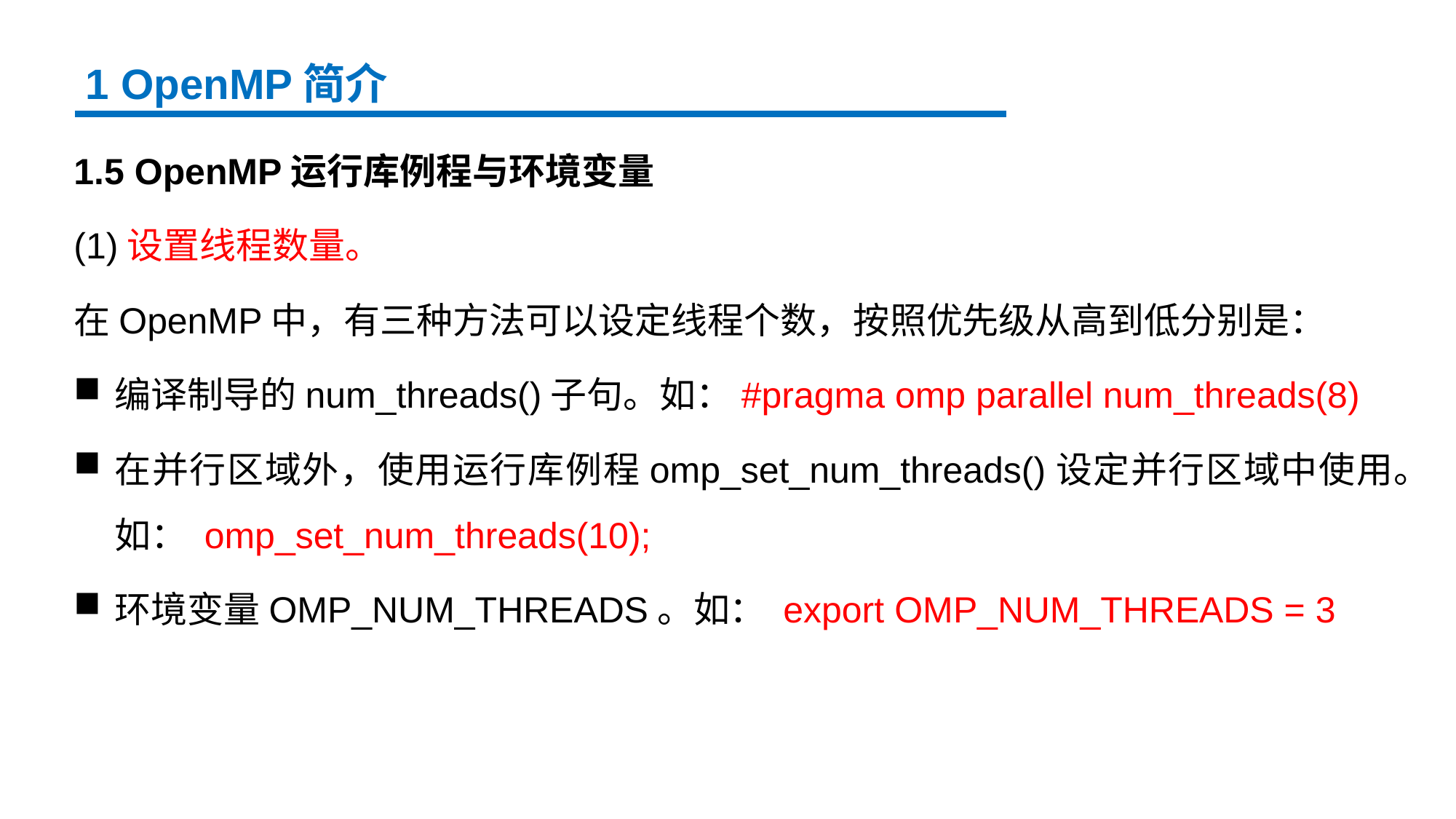

1 OpenMP简介
1.5 OpenMP运行库例程与环境变量
(1)设置线程数量。
在OpenMP中，有三种方法可以设定线程个数，按照优先级从高到低分别是：
编译制导的num_threads()子句。如：#pragma omp parallel num_threads(8)
在并行区域外，使用运行库例程omp_set_num_threads()设定并行区域中使用。如： omp_set_num_threads(10);
环境变量OMP_NUM_THREADS。如： export OMP_NUM_THREADS = 3